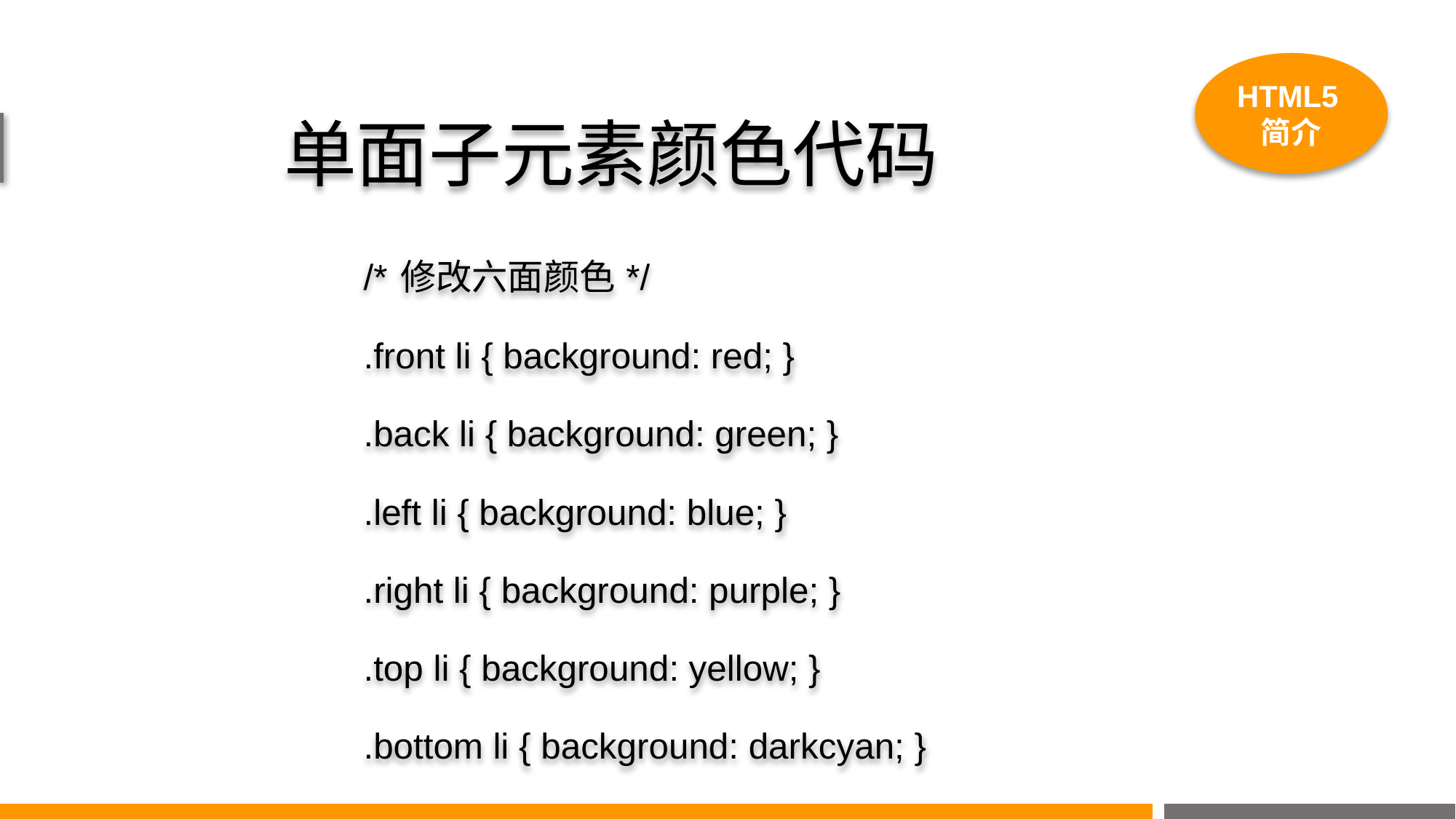

HTML5简介

# 单面子元素颜色代码

/* 修改六面颜色 */
.front li { background: red; }
.back li { background: green; }
.left li { background: blue; }
.right li { background: purple; }
.top li { background: yellow; }
.bottom li { background: darkcyan; }